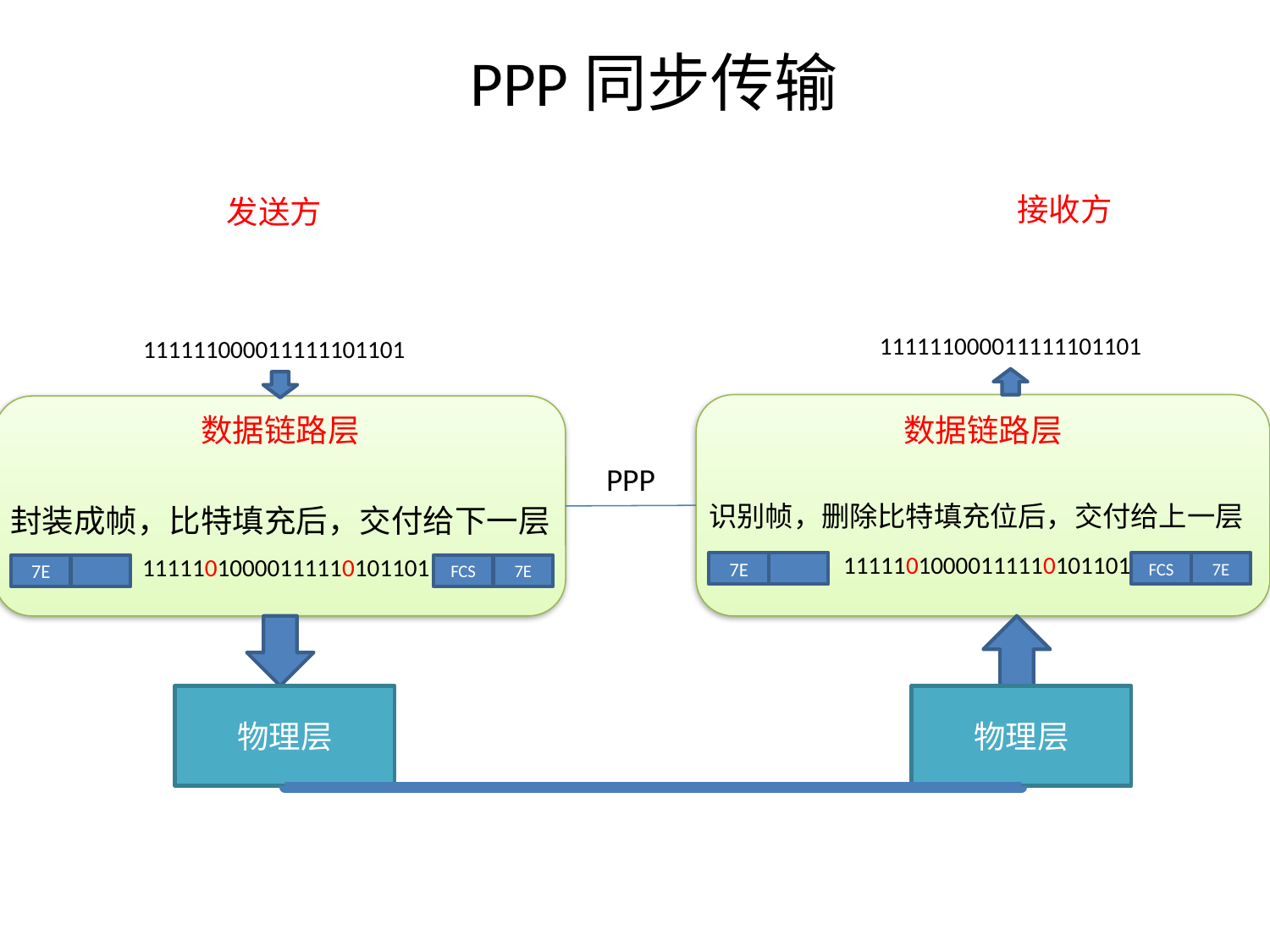

PPP同步传输
接收方
发送方
111111000011111101101
111111000011111101101

数据链路层

数据链路层

PPP
识别帧，删除比特填充位后，交付给上一层
封装成帧，比特填充后，交付给下一层
11111010000111110101101
11111010000111110101101
FCS
7E
7E

FCS
7E
7E

物理层
物理层